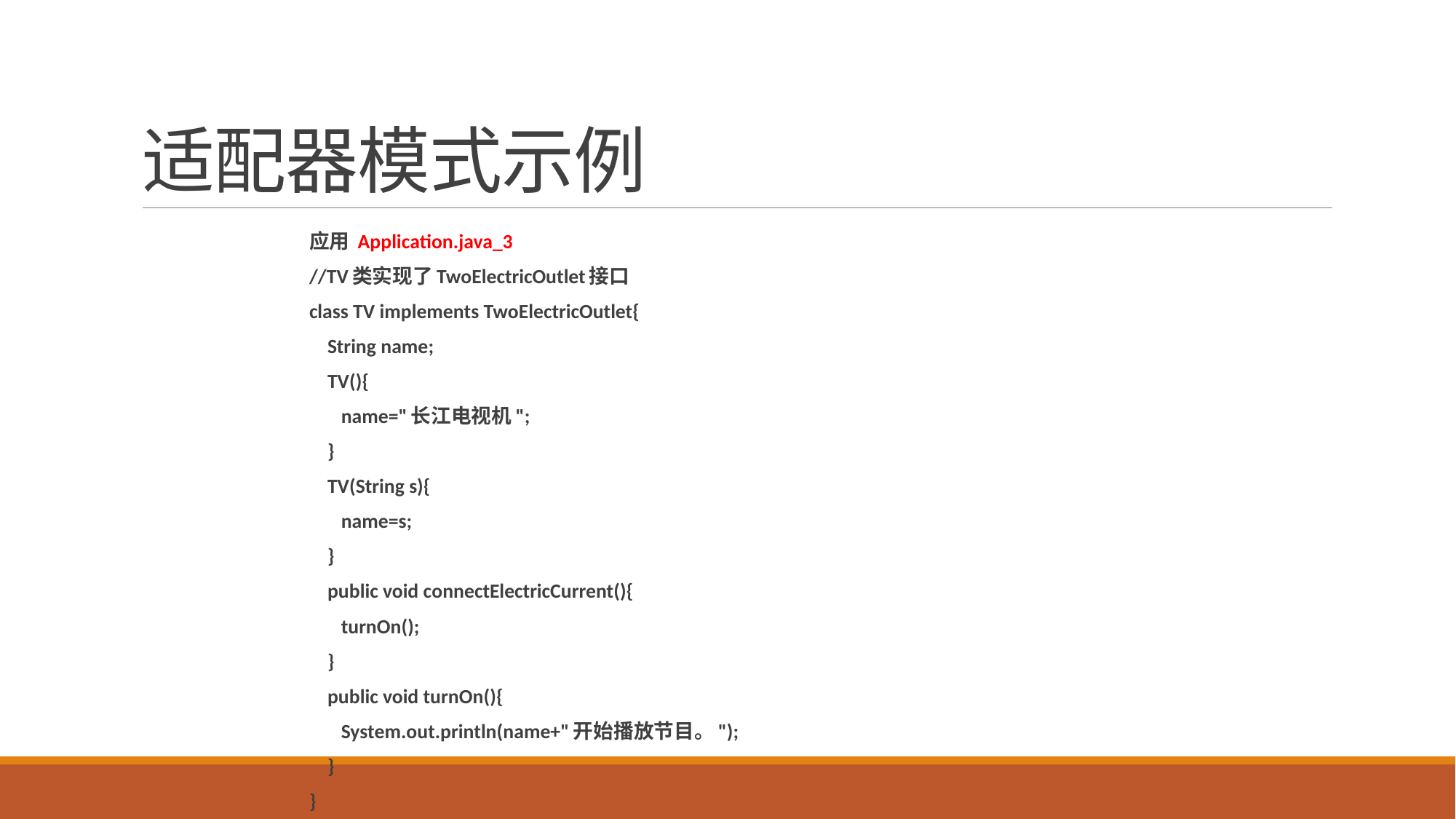

# 适配器模式示例
应用 Application.java_3
//TV类实现了TwoElectricOutlet接口
class TV implements TwoElectricOutlet{
    String name;
    TV(){
       name="长江电视机";
    }
    TV(String s){
       name=s;
    }
    public void connectElectricCurrent(){
       turnOn();
    }
    public void turnOn(){
       System.out.println(name+"开始播放节目。");
    }
}